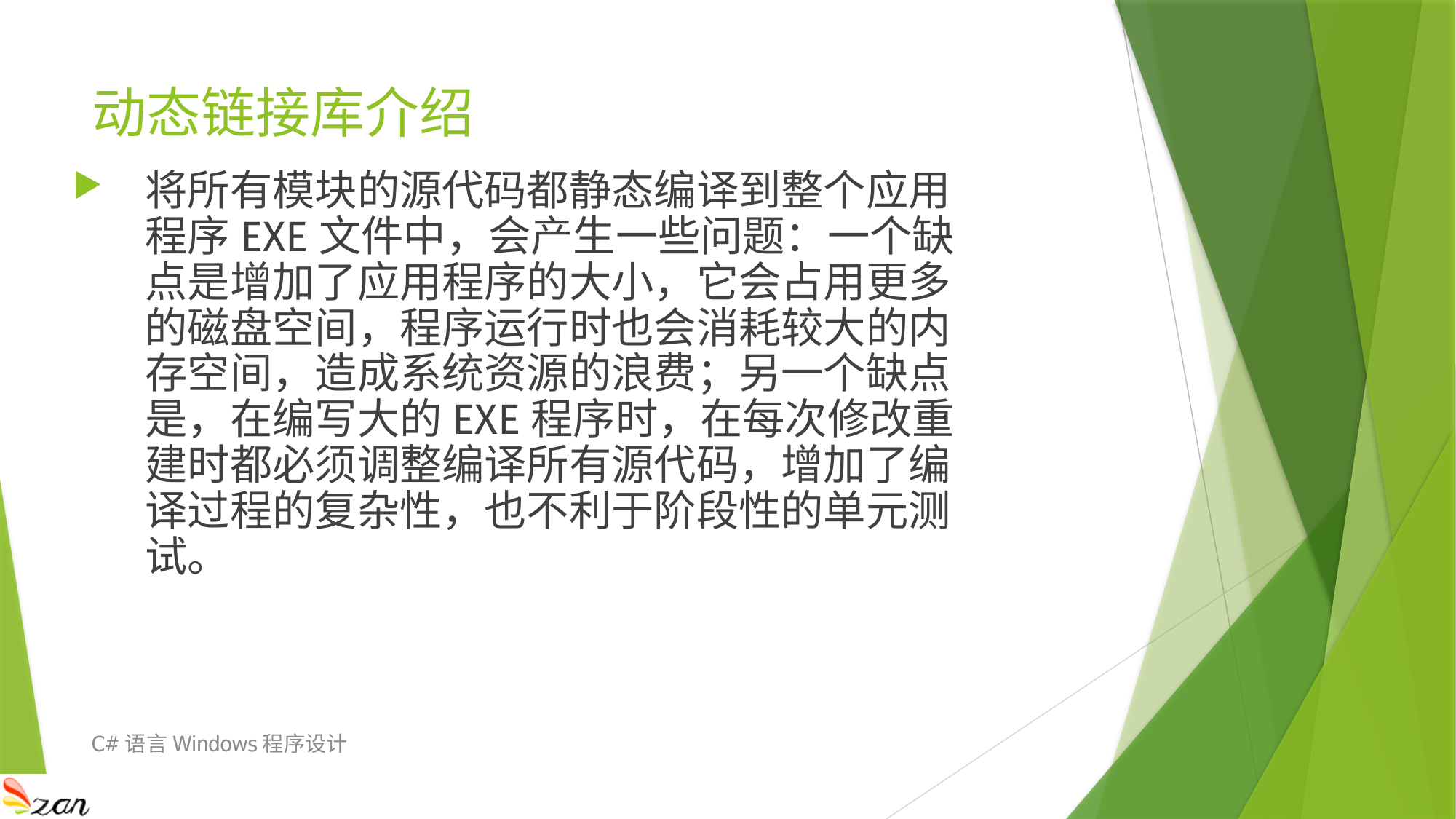

# 动态链接库介绍
将所有模块的源代码都静态编译到整个应用程序EXE文件中，会产生一些问题：一个缺点是增加了应用程序的大小，它会占用更多的磁盘空间，程序运行时也会消耗较大的内存空间，造成系统资源的浪费；另一个缺点是，在编写大的EXE程序时，在每次修改重建时都必须调整编译所有源代码，增加了编译过程的复杂性，也不利于阶段性的单元测试。
C#语言Windows程序设计